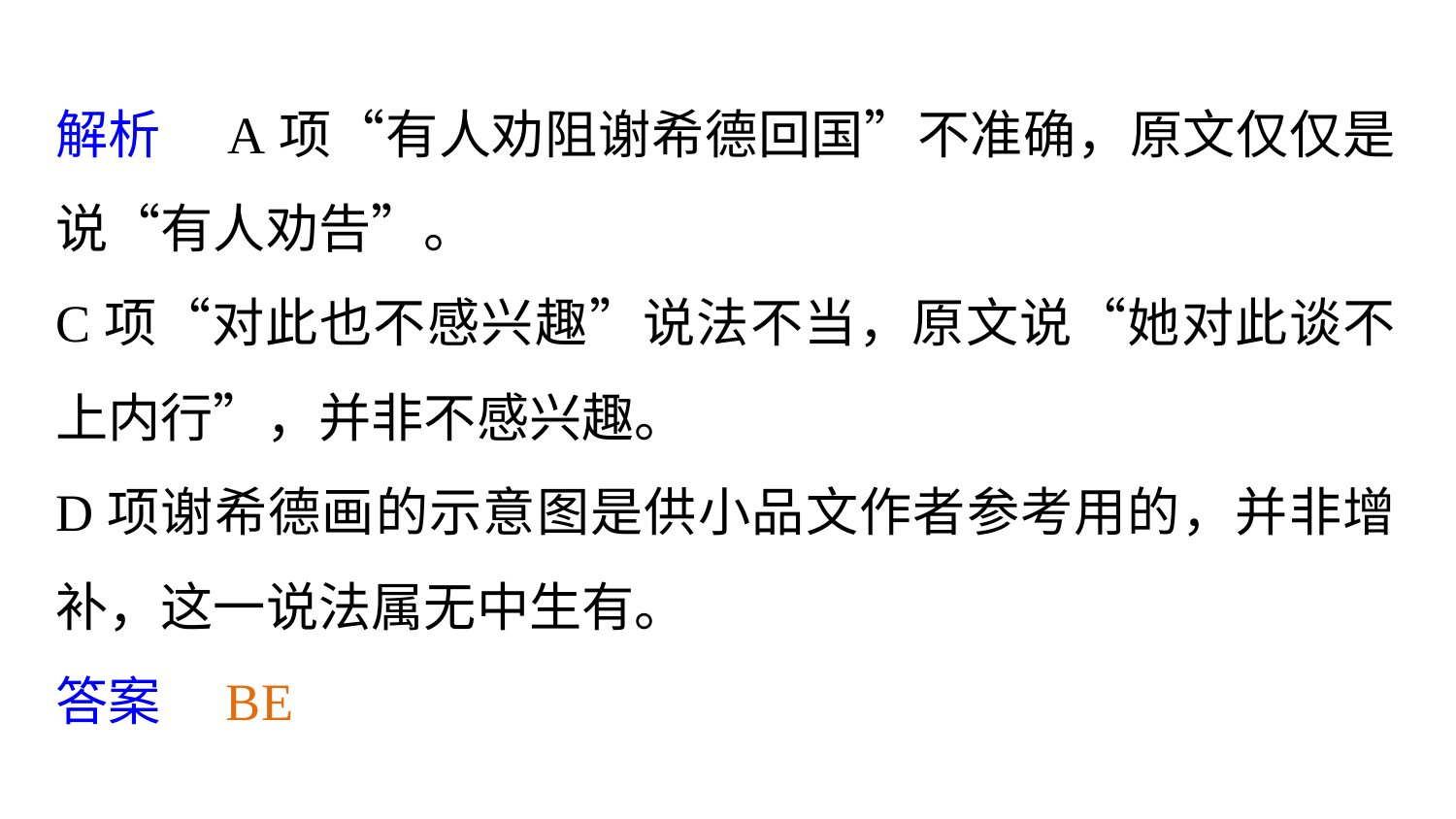

解析　A项“有人劝阻谢希德回国”不准确，原文仅仅是说“有人劝告”。
C项“对此也不感兴趣”说法不当，原文说“她对此谈不上内行”，并非不感兴趣。
D项谢希德画的示意图是供小品文作者参考用的，并非增补，这一说法属无中生有。
答案　BE